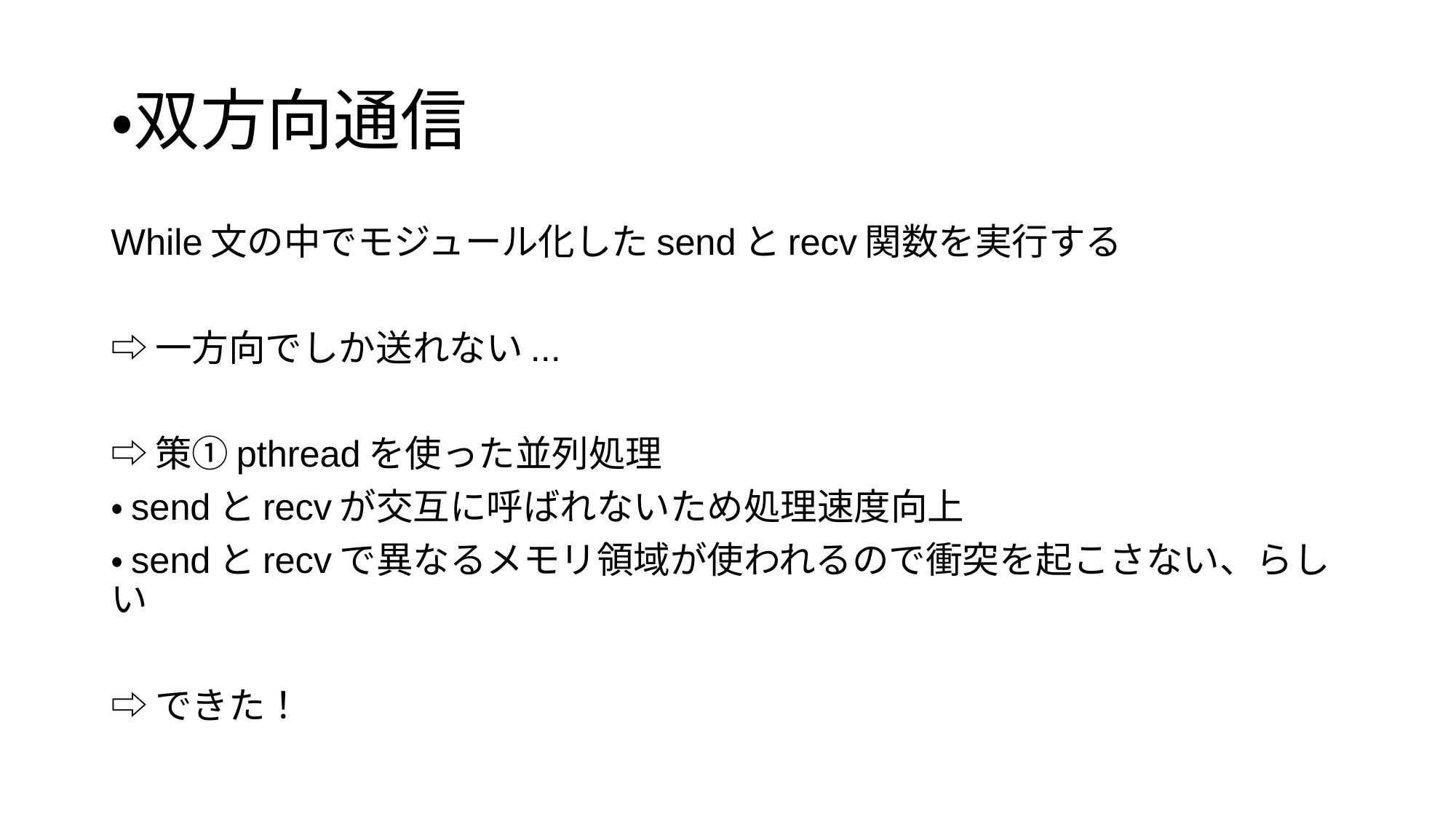

# ・双方向通信
While文の中でモジュール化したsendとrecv関数を実行する

⇨一方向でしか送れない...

⇨策①pthreadを使った並列処理
・sendとrecvが交互に呼ばれないため処理速度向上
・sendとrecvで異なるメモリ領域が使われるので衝突を起こさない、らしい

⇨できた！